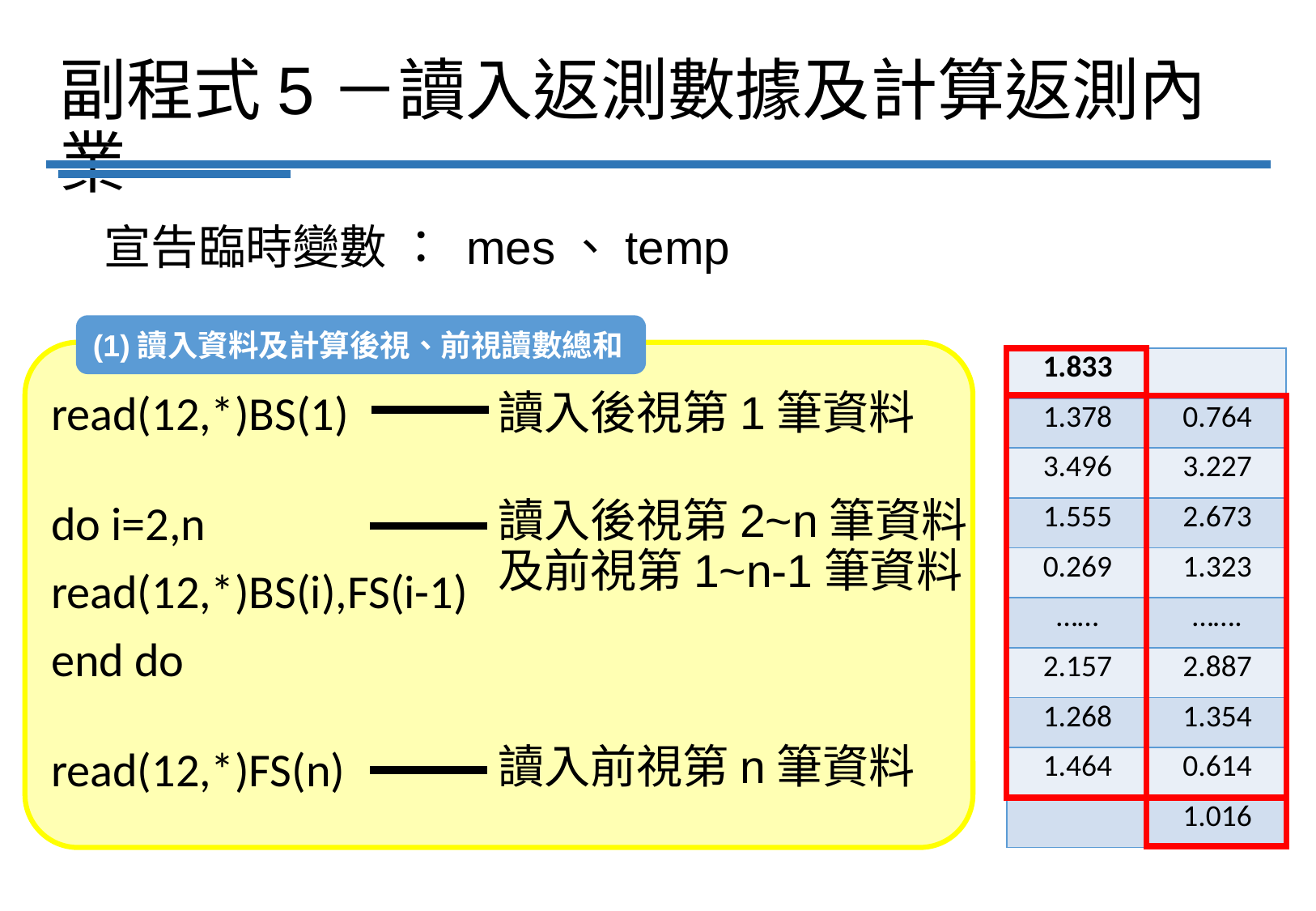

# 副程式5－讀入返測數據及計算返測內業

宣告臨時變數 ： mes、temp

(1)讀入資料及計算後視、前視讀數總和

| 1.833 |  |
| --- | --- |
| 1.378 | 0.764 |
| 3.496 | 3.227 |
| 1.555 | 2.673 |
| 0.269 | 1.323 |
| …… | ……. |
| 2.157 | 2.887 |
| 1.268 | 1.354 |
| 1.464 | 0.614 |
|  | 1.016 |

read(12,*)BS(1)

do i=2,n
read(12,*)BS(i),FS(i-1)
end do

read(12,*)FS(n)

讀入後視第1筆資料

讀入後視第2~n筆資料及前視第1~n-1筆資料

讀入前視第n筆資料